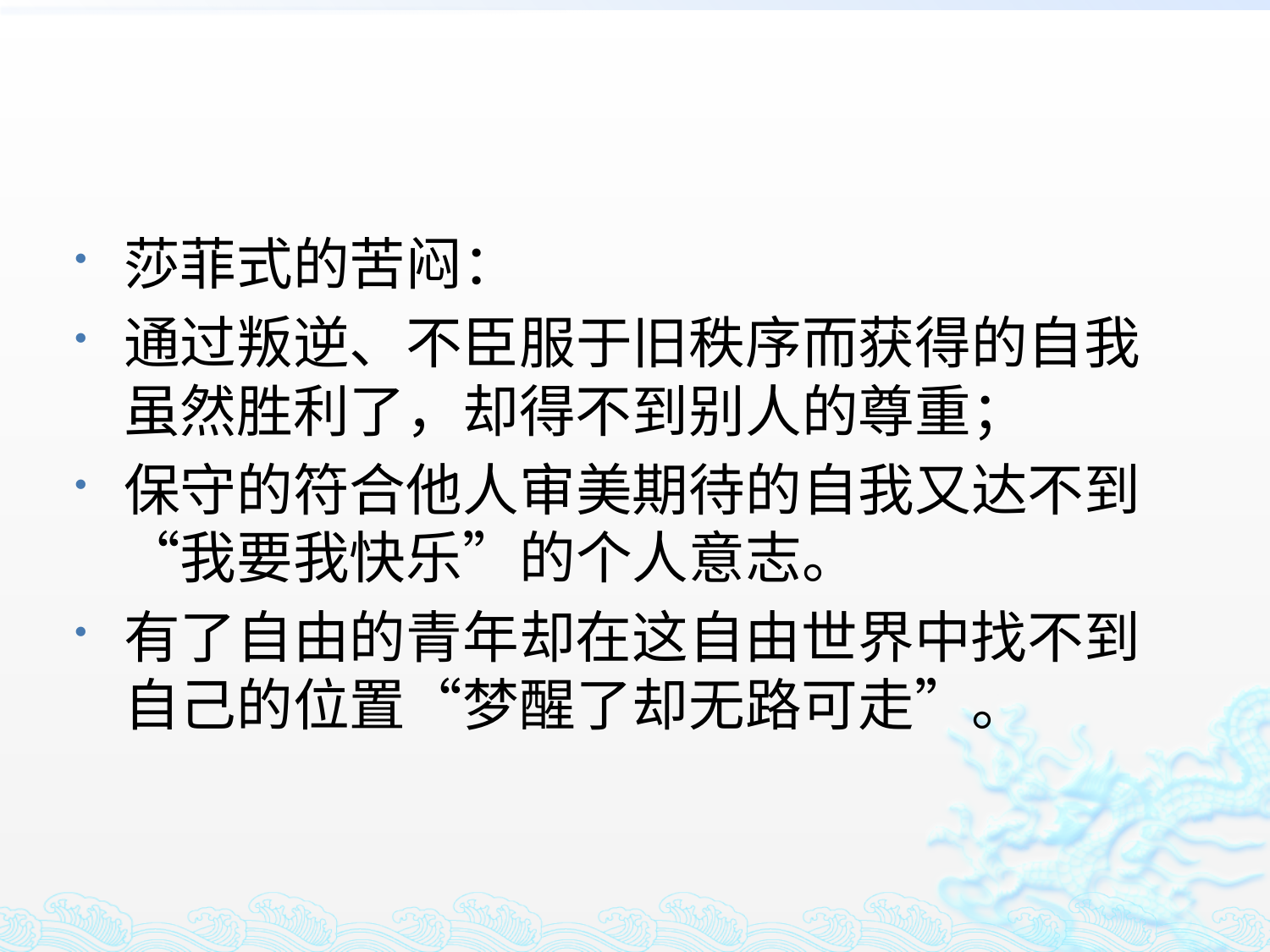

#
莎菲式的苦闷：
通过叛逆、不臣服于旧秩序而获得的自我虽然胜利了，却得不到别人的尊重；
保守的符合他人审美期待的自我又达不到“我要我快乐”的个人意志。
有了自由的青年却在这自由世界中找不到自己的位置“梦醒了却无路可走”。